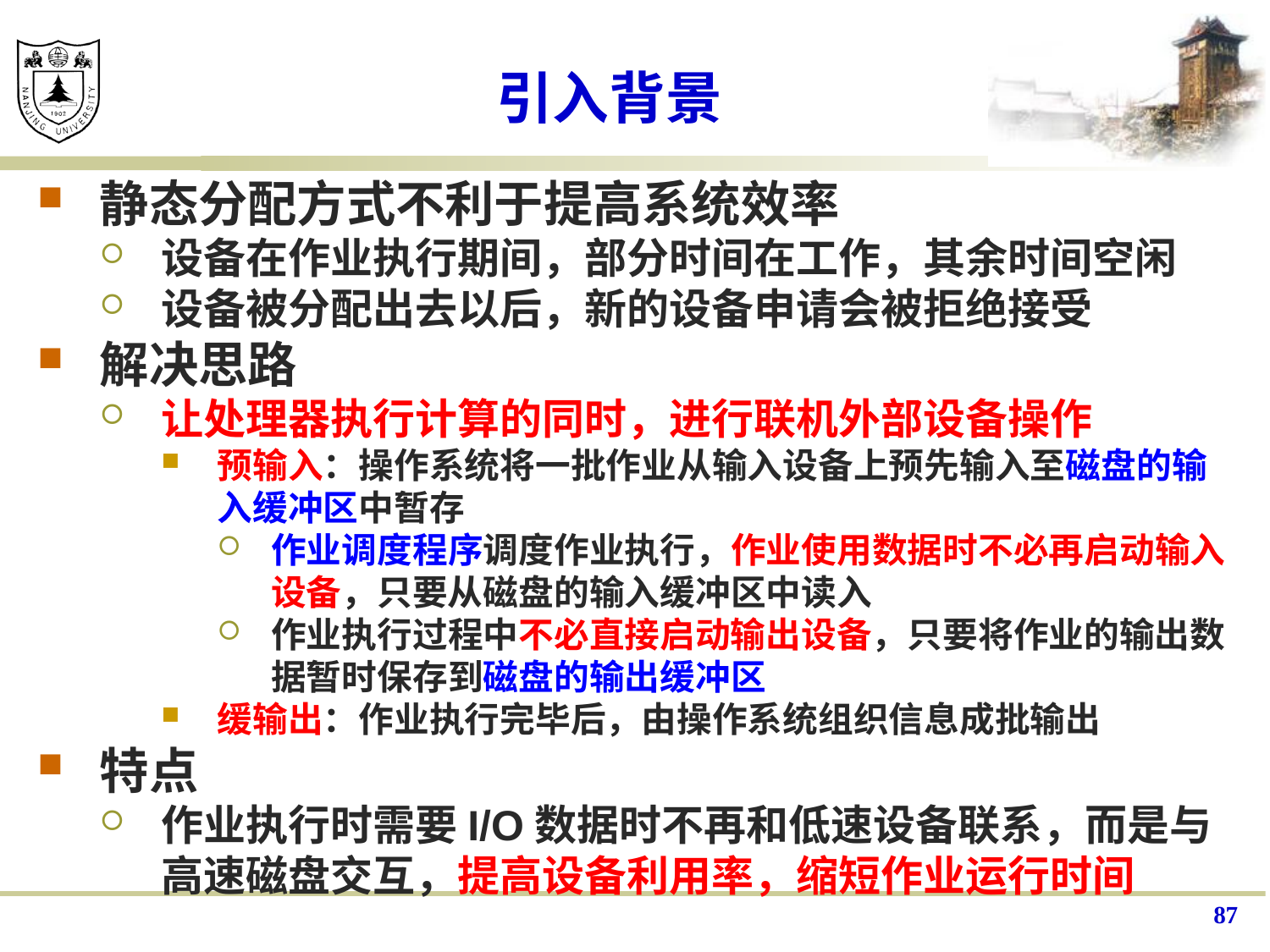

# 引入背景
静态分配方式不利于提高系统效率
设备在作业执行期间，部分时间在工作，其余时间空闲
设备被分配出去以后，新的设备申请会被拒绝接受
解决思路
让处理器执行计算的同时，进行联机外部设备操作
预输入：操作系统将一批作业从输入设备上预先输入至磁盘的输入缓冲区中暂存
作业调度程序调度作业执行，作业使用数据时不必再启动输入设备，只要从磁盘的输入缓冲区中读入
作业执行过程中不必直接启动输出设备，只要将作业的输出数据暂时保存到磁盘的输出缓冲区
缓输出：作业执行完毕后，由操作系统组织信息成批输出
特点
作业执行时需要I/O数据时不再和低速设备联系，而是与高速磁盘交互，提高设备利用率，缩短作业运行时间
87